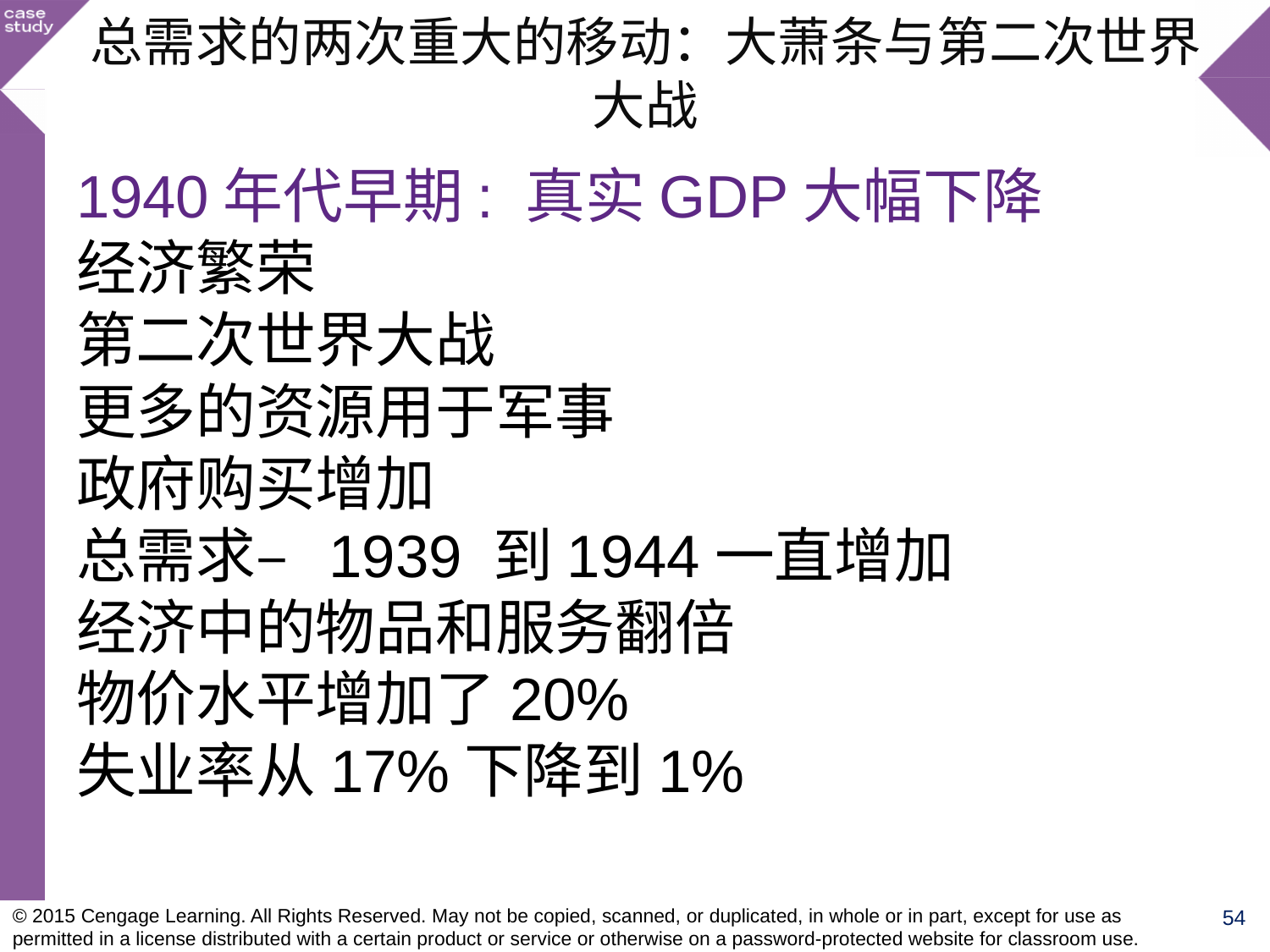

总需求的两次重大的移动：大萧条与第二次世界大战
1940年代早期: 真实GDP大幅下降
经济繁荣
第二次世界大战
更多的资源用于军事
政府购买增加
总需求–  1939 到1944一直增加
经济中的物品和服务翻倍
物价水平增加了20%
失业率从17%下降到1%
54
© 2015 Cengage Learning. All Rights Reserved. May not be copied, scanned, or duplicated, in whole or in part, except for use as permitted in a license distributed with a certain product or service or otherwise on a password-protected website for classroom use.